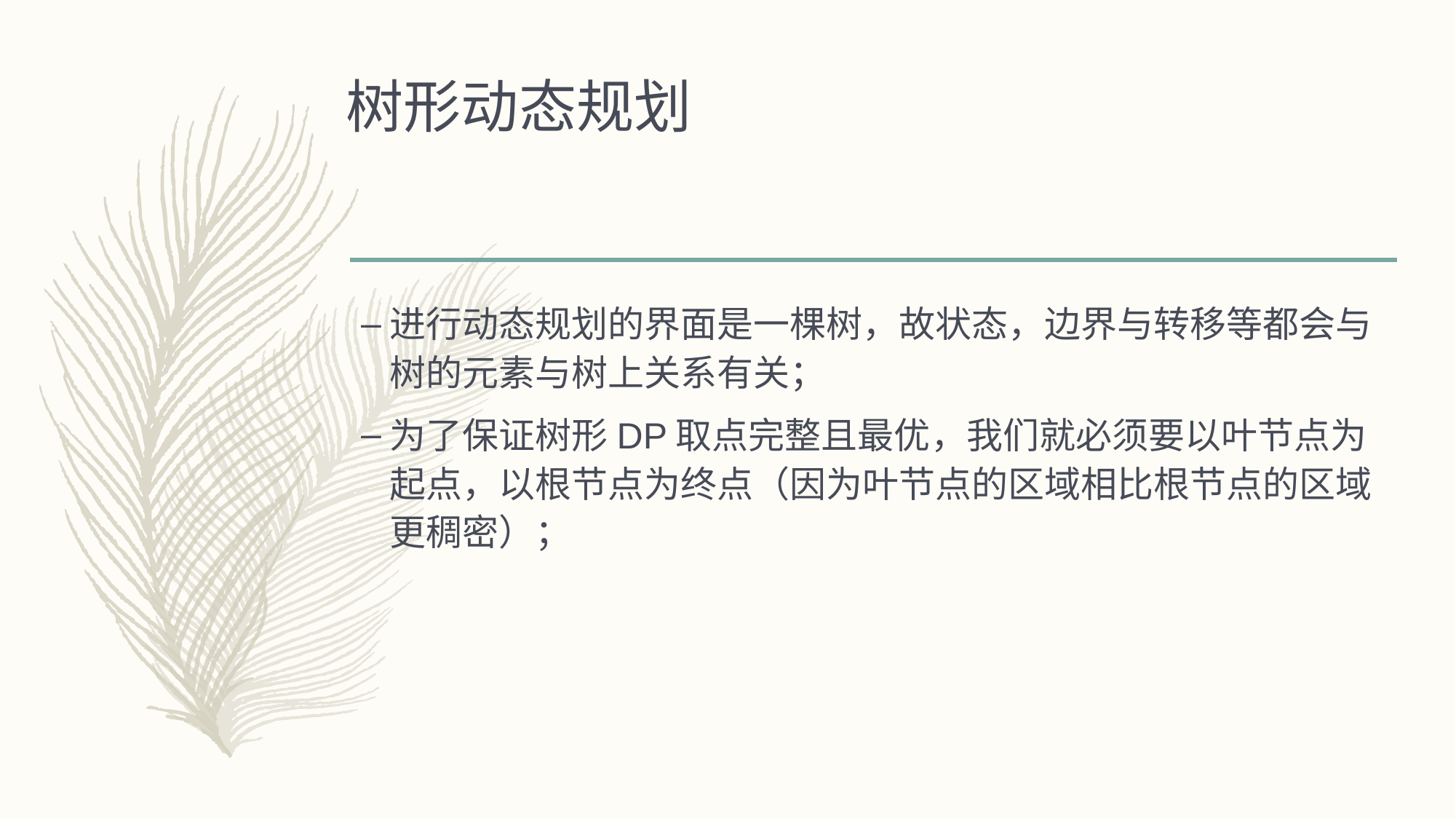

# 树形动态规划
进行动态规划的界面是一棵树，故状态，边界与转移等都会与树的元素与树上关系有关；
为了保证树形DP取点完整且最优，我们就必须要以叶节点为起点，以根节点为终点（因为叶节点的区域相比根节点的区域更稠密）；